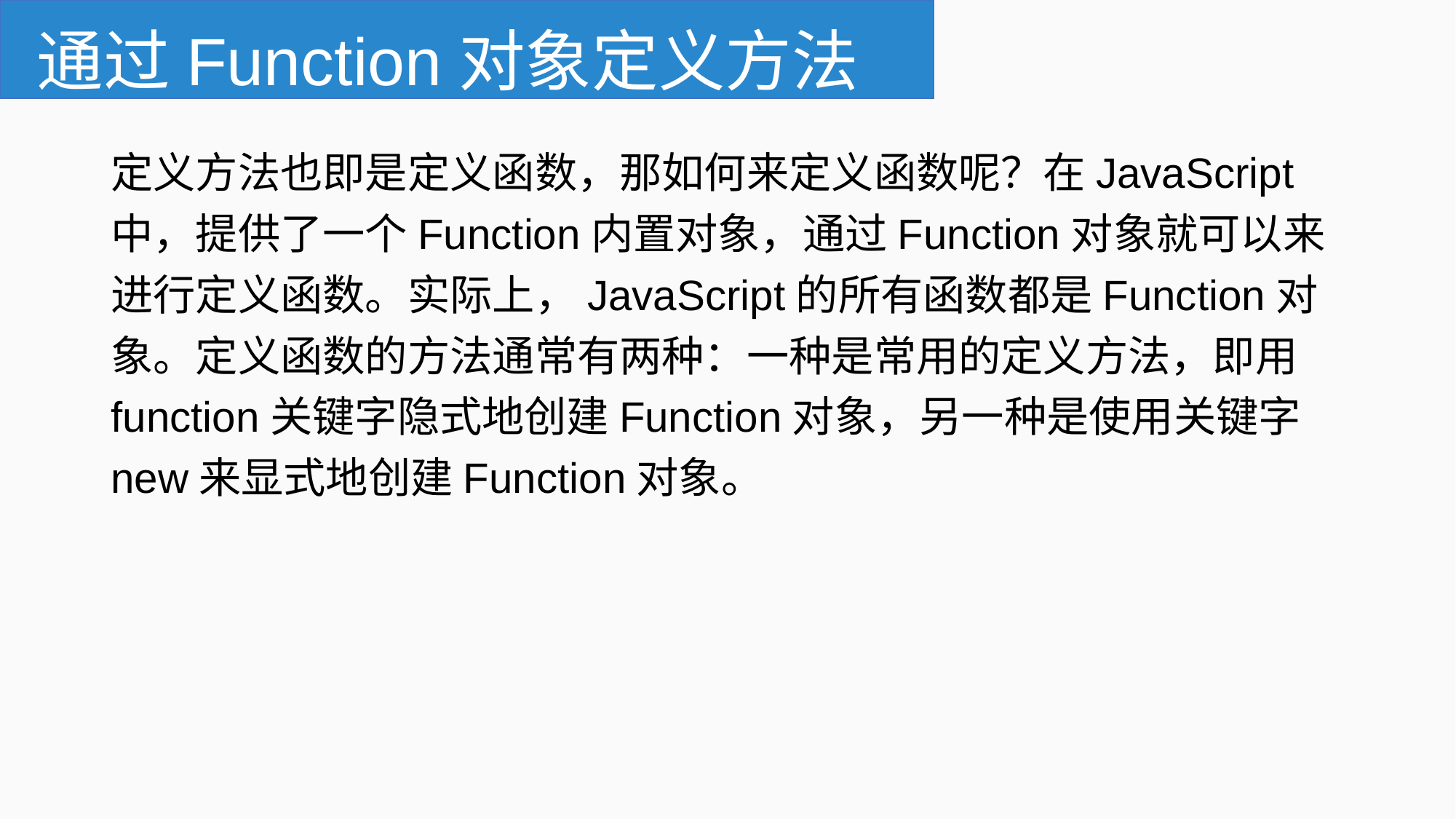

# 通过Function对象定义方法
定义方法也即是定义函数，那如何来定义函数呢？在JavaScript中，提供了一个Function内置对象，通过Function对象就可以来进行定义函数。实际上，JavaScript的所有函数都是Function对象。定义函数的方法通常有两种：一种是常用的定义方法，即用function关键字隐式地创建Function对象，另一种是使用关键字new来显式地创建Function对象。